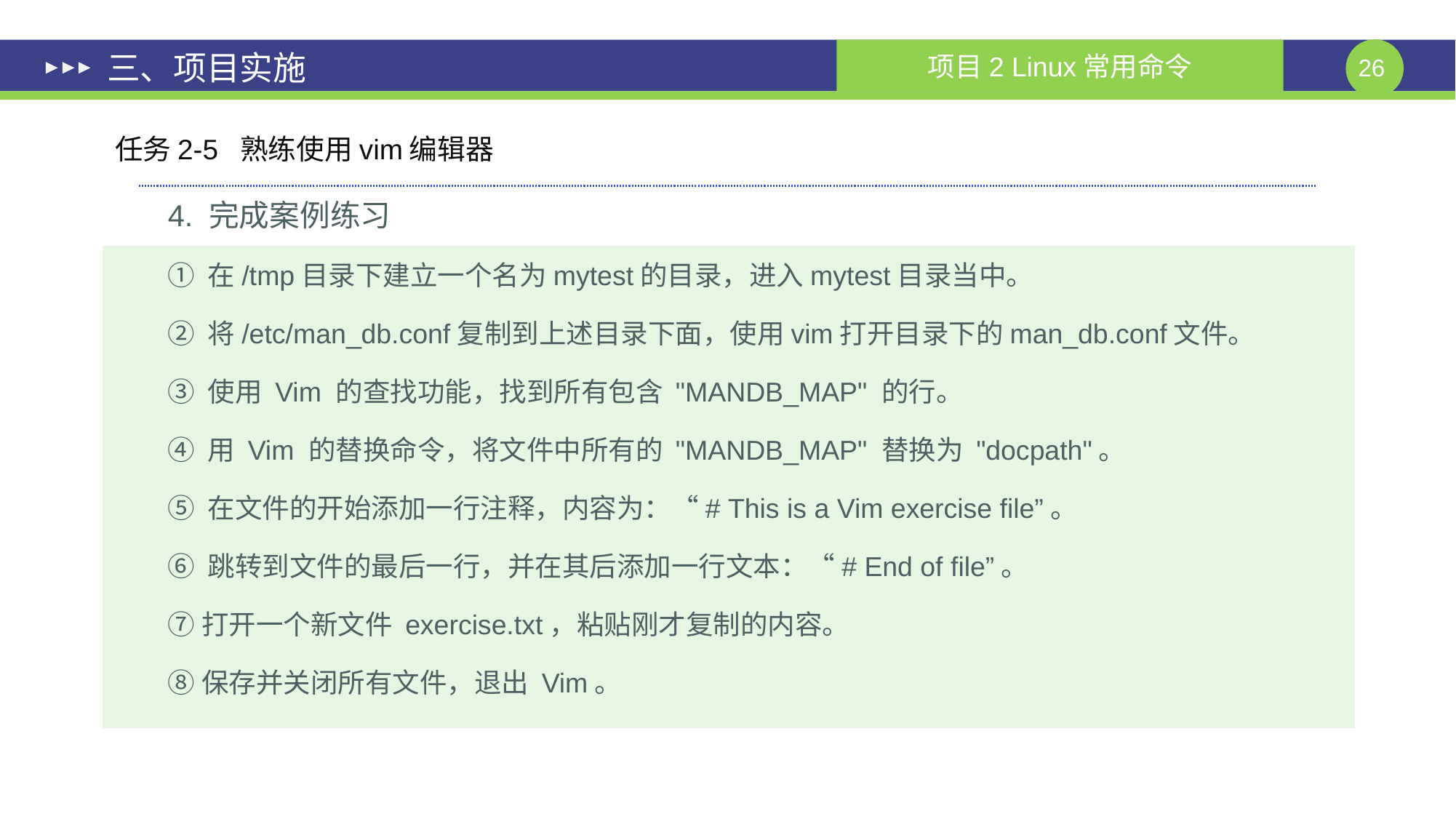

# 三、项目实施
任务2-5  熟练使用vim编辑器
4. 完成案例练习
① 在/tmp目录下建立一个名为mytest的目录，进入mytest目录当中。
② 将/etc/man_db.conf复制到上述目录下面，使用vim打开目录下的man_db.conf文件。
③ 使用 Vim 的查找功能，找到所有包含 "MANDB_MAP" 的行。
④ 用 Vim 的替换命令，将文件中所有的 "MANDB_MAP" 替换为 "docpath"。
⑤ 在文件的开始添加一行注释，内容为：“# This is a Vim exercise file”。
⑥ 跳转到文件的最后一行，并在其后添加一行文本：“# End of file”。
⑦打开一个新文件 exercise.txt，粘贴刚才复制的内容。
⑧保存并关闭所有文件，退出 Vim。